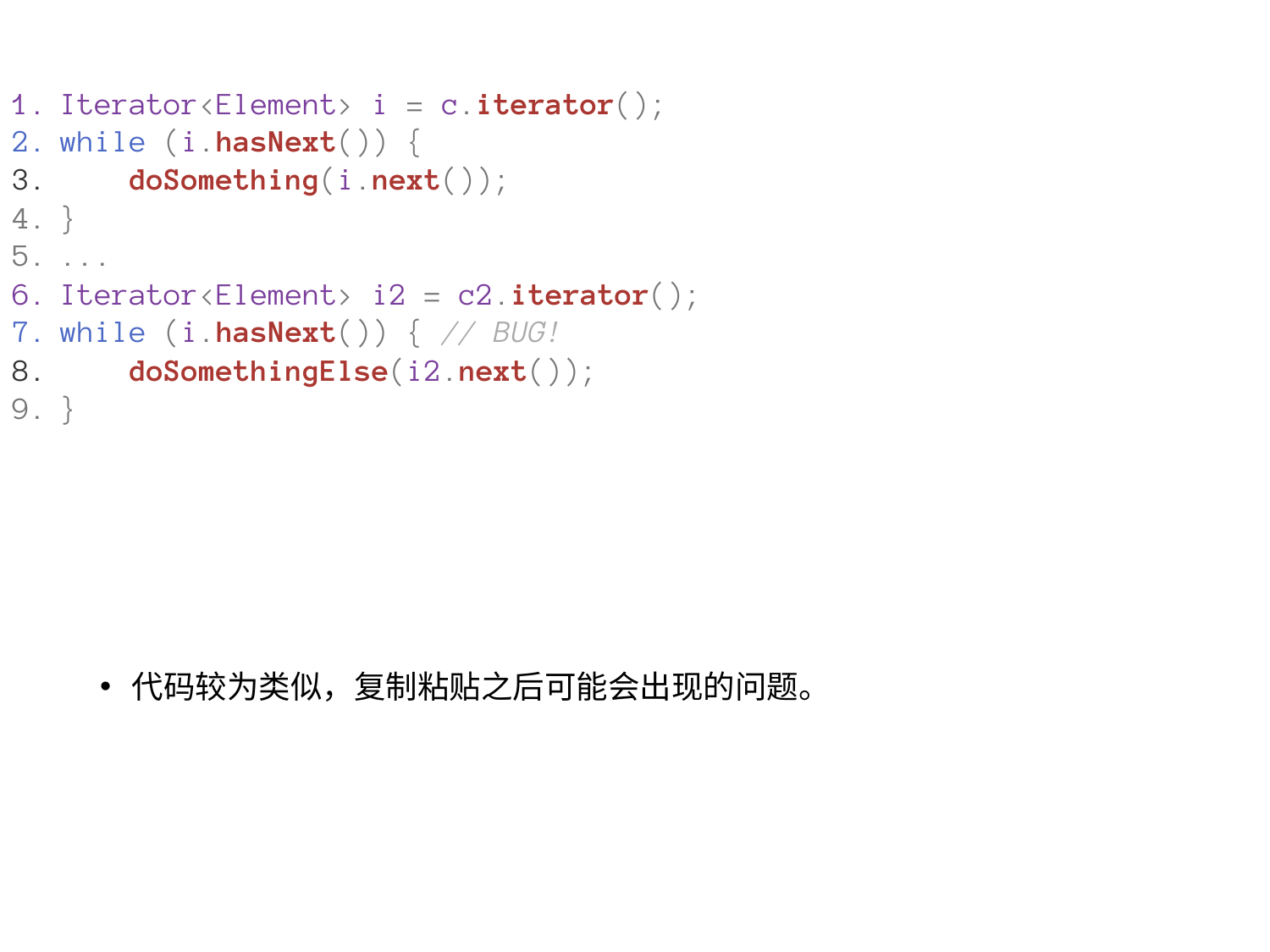

Iterator<Element> i = c.iterator();
while (i.hasNext()) {
    doSomething(i.next());
}
...
Iterator<Element> i2 = c2.iterator();
while (i.hasNext()) { // BUG!
    doSomethingElse(i2.next());
}
代码较为类似，复制粘贴之后可能会出现的问题。